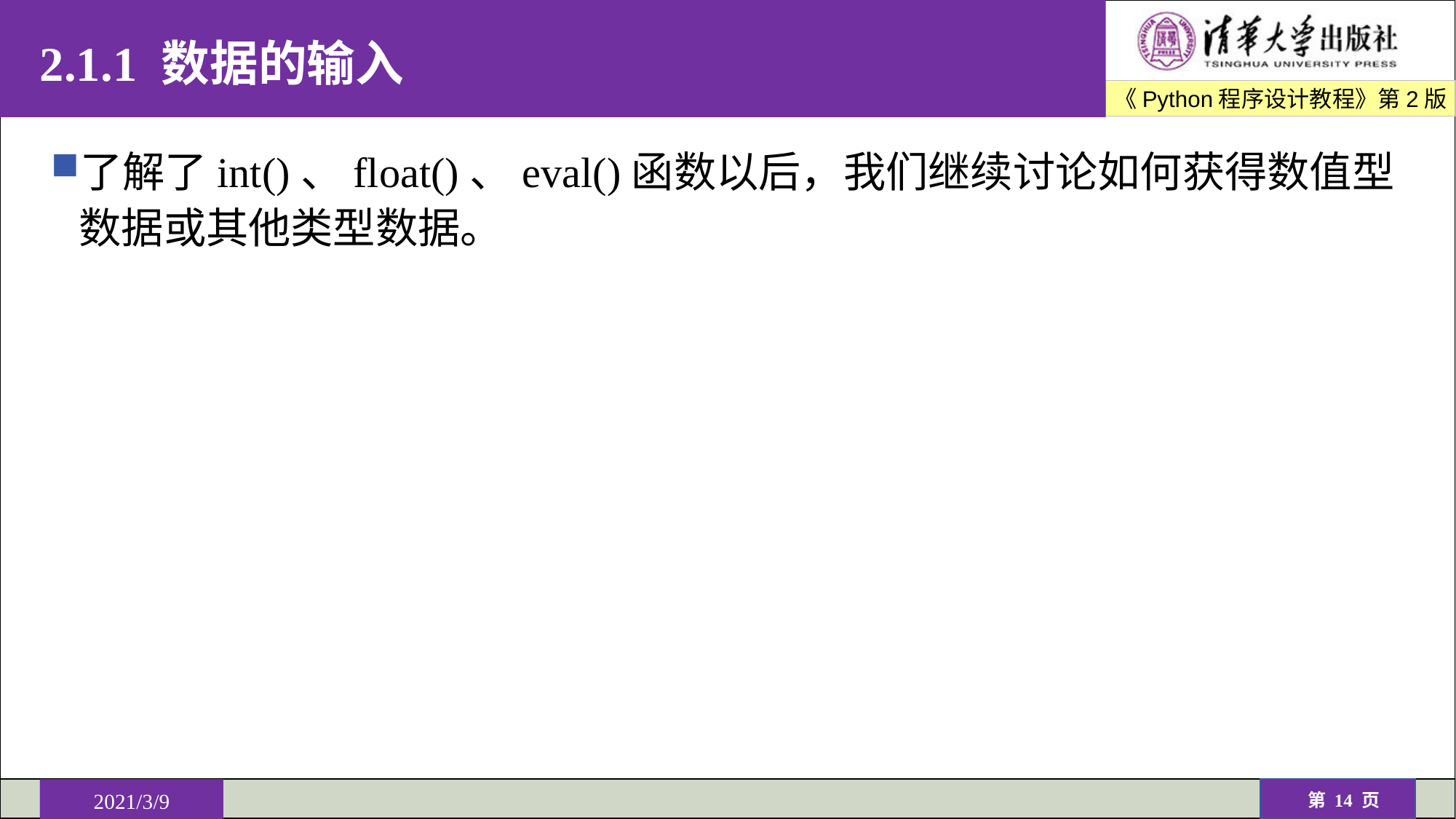

# 2.1.1 数据的输入
了解了int()、float()、eval()函数以后，我们继续讨论如何获得数值型数据或其他类型数据。